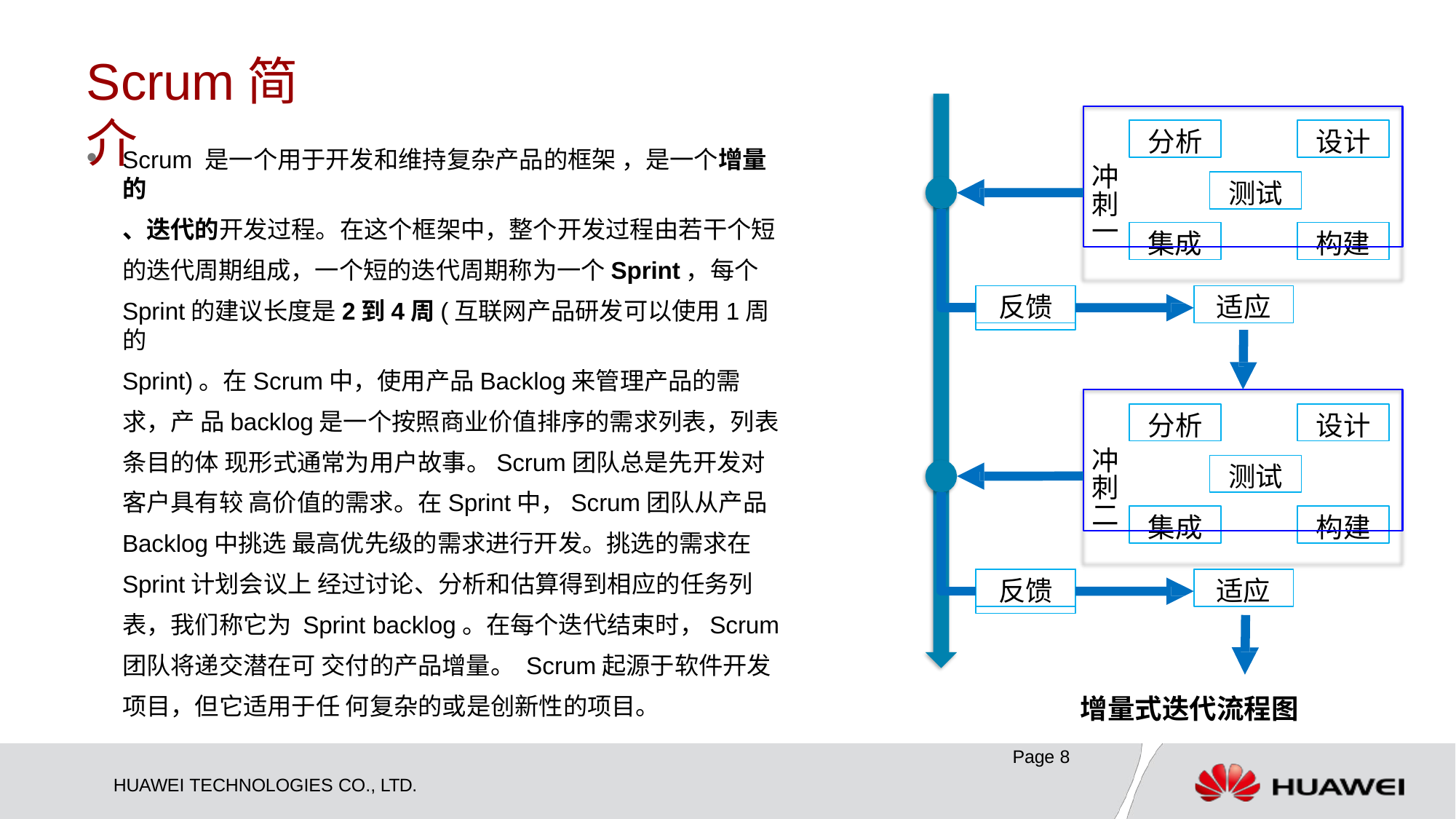

# Scrum简介

冲 刺 一
分析
设计
Scrum 是一个用于开发和维持复杂产品的框架 ，是一个增量的
、迭代的开发过程。在这个框架中，整个开发过程由若干个短
的迭代周期组成，一个短的迭代周期称为一个Sprint，每个
Sprint的建议长度是2到4周(互联网产品研发可以使用1周的
Sprint)。在Scrum中，使用产品Backlog来管理产品的需求，产 品backlog是一个按照商业价值排序的需求列表，列表条目的体 现形式通常为用户故事。Scrum团队总是先开发对客户具有较 高价值的需求。在Sprint中，Scrum团队从产品Backlog中挑选 最高优先级的需求进行开发。挑选的需求在Sprint计划会议上 经过讨论、分析和估算得到相应的任务列表，我们称它为 Sprint backlog。在每个迭代结束时，Scrum团队将递交潜在可 交付的产品增量。 Scrum起源于软件开发项目，但它适用于任 何复杂的或是创新性的项目。
测试

集成
构建

反馈
适应

冲 刺 二
分析
设计
测试

集成
构建

反馈
适应

增量式迭代流程图
Page 8

HUAWEI TECHNOLOGIES CO., LTD.